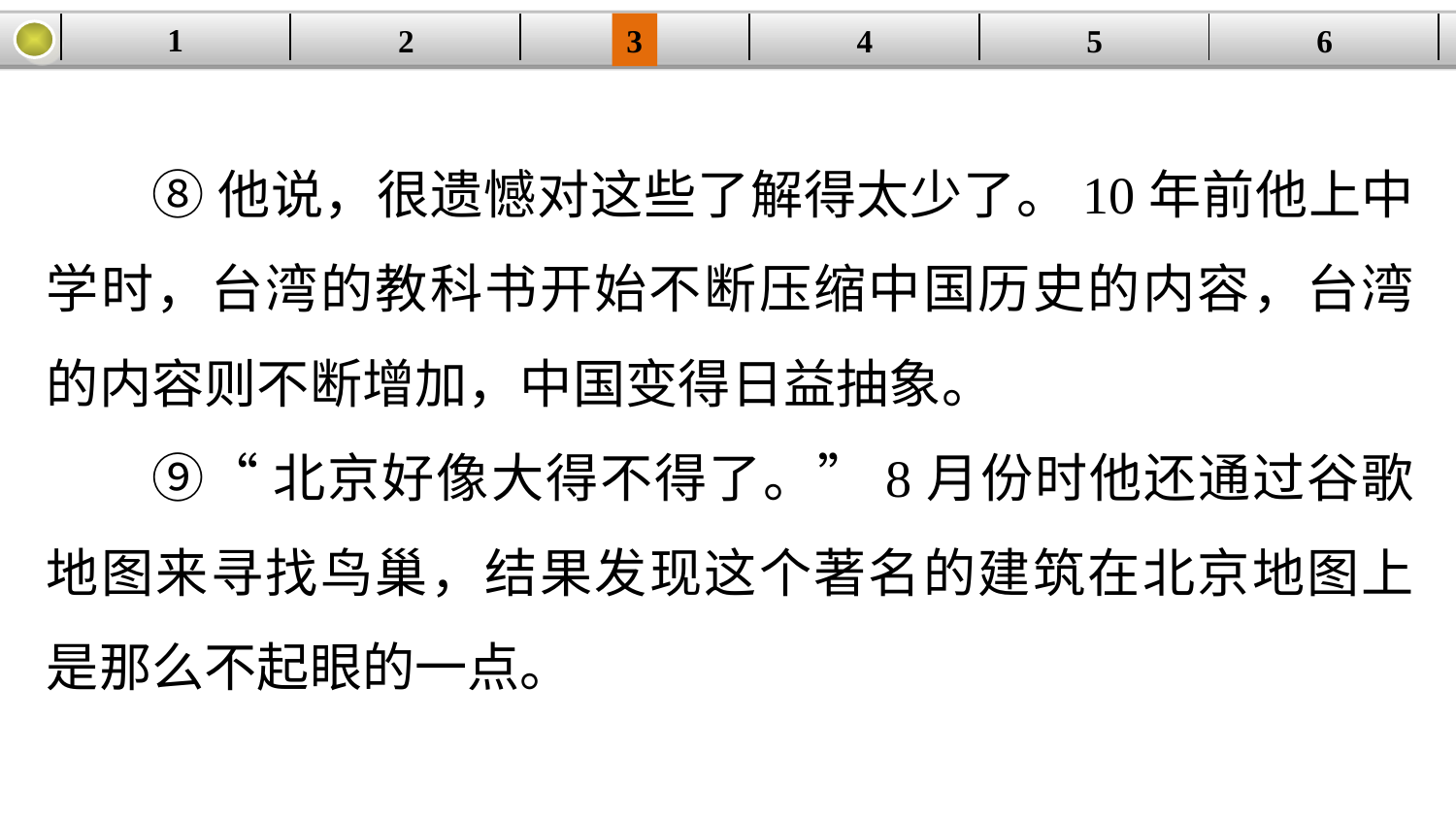

1
2
3
4
|  |  |  |  |  |  |
| --- | --- | --- | --- | --- | --- |
5
6

⑧他说，很遗憾对这些了解得太少了。10年前他上中学时，台湾的教科书开始不断压缩中国历史的内容，台湾的内容则不断增加，中国变得日益抽象。
⑨“北京好像大得不得了。”8月份时他还通过谷歌地图来寻找鸟巢，结果发现这个著名的建筑在北京地图上是那么不起眼的一点。